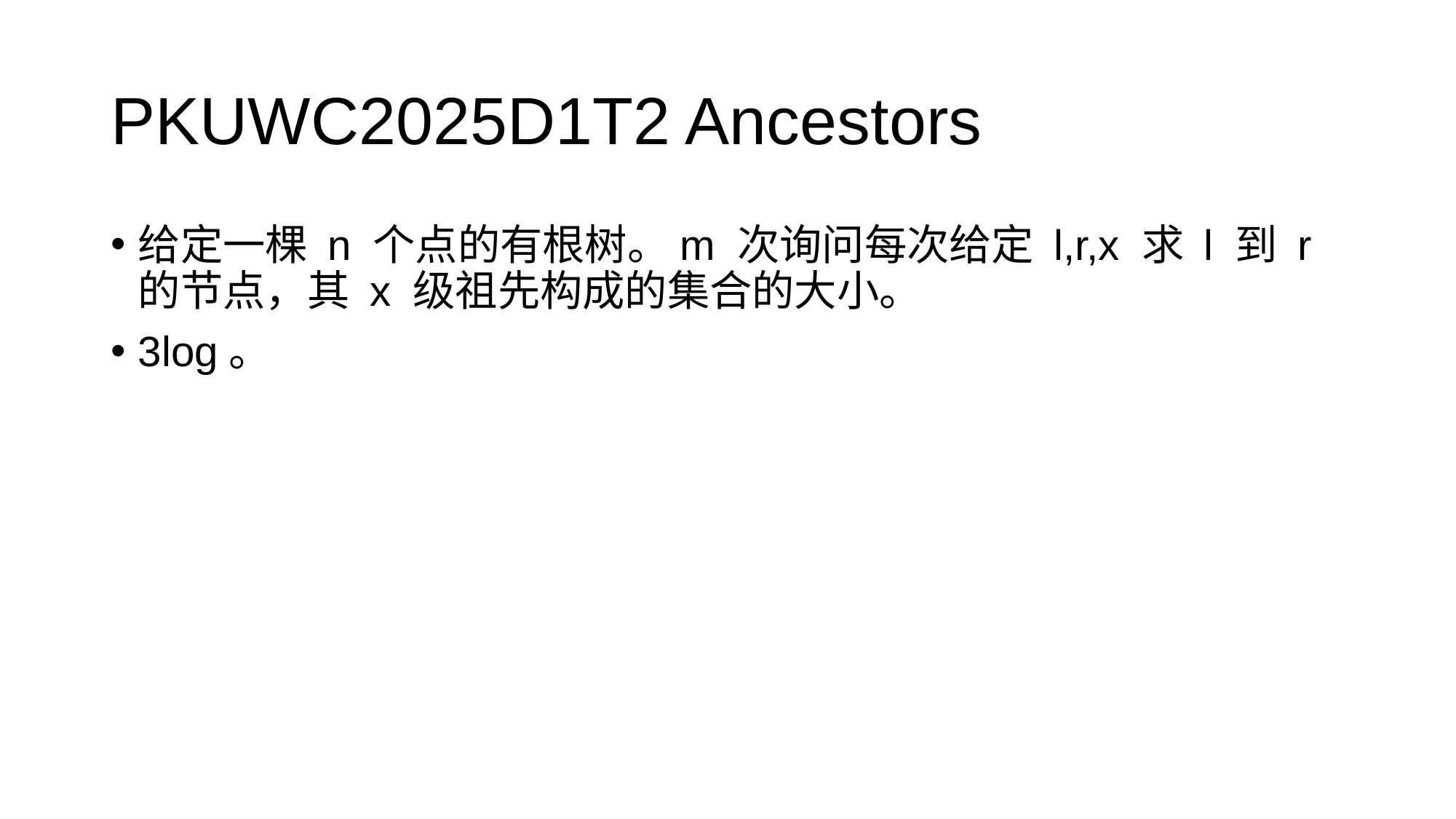

# PKUWC2025D1T2 Ancestors
给定一棵 n 个点的有根树。m 次询问每次给定 l,r,x 求 l 到 r 的节点，其 x 级祖先构成的集合的大小。
3log。